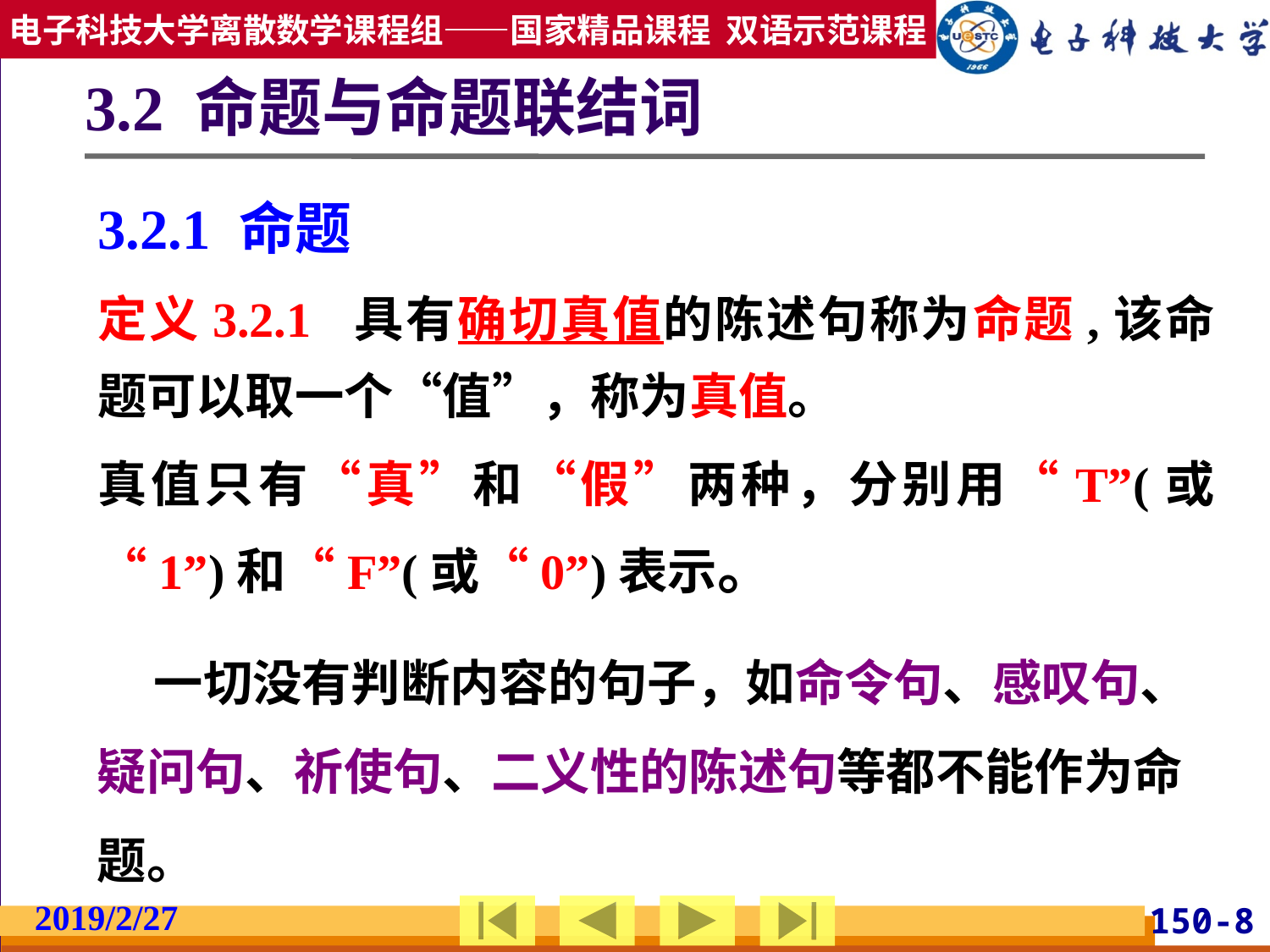

# 3.2 命题与命题联结词
3.2.1 命题
定义3.2.1  具有确切真值的陈述句称为命题,该命题可以取一个“值”，称为真值。
真值只有“真”和“假”两种，分别用“T”(或“1”)和“F”(或“0”)表示。
    一切没有判断内容的句子，如命令句、感叹句、疑问句、祈使句、二义性的陈述句等都不能作为命题。
2019/2/27